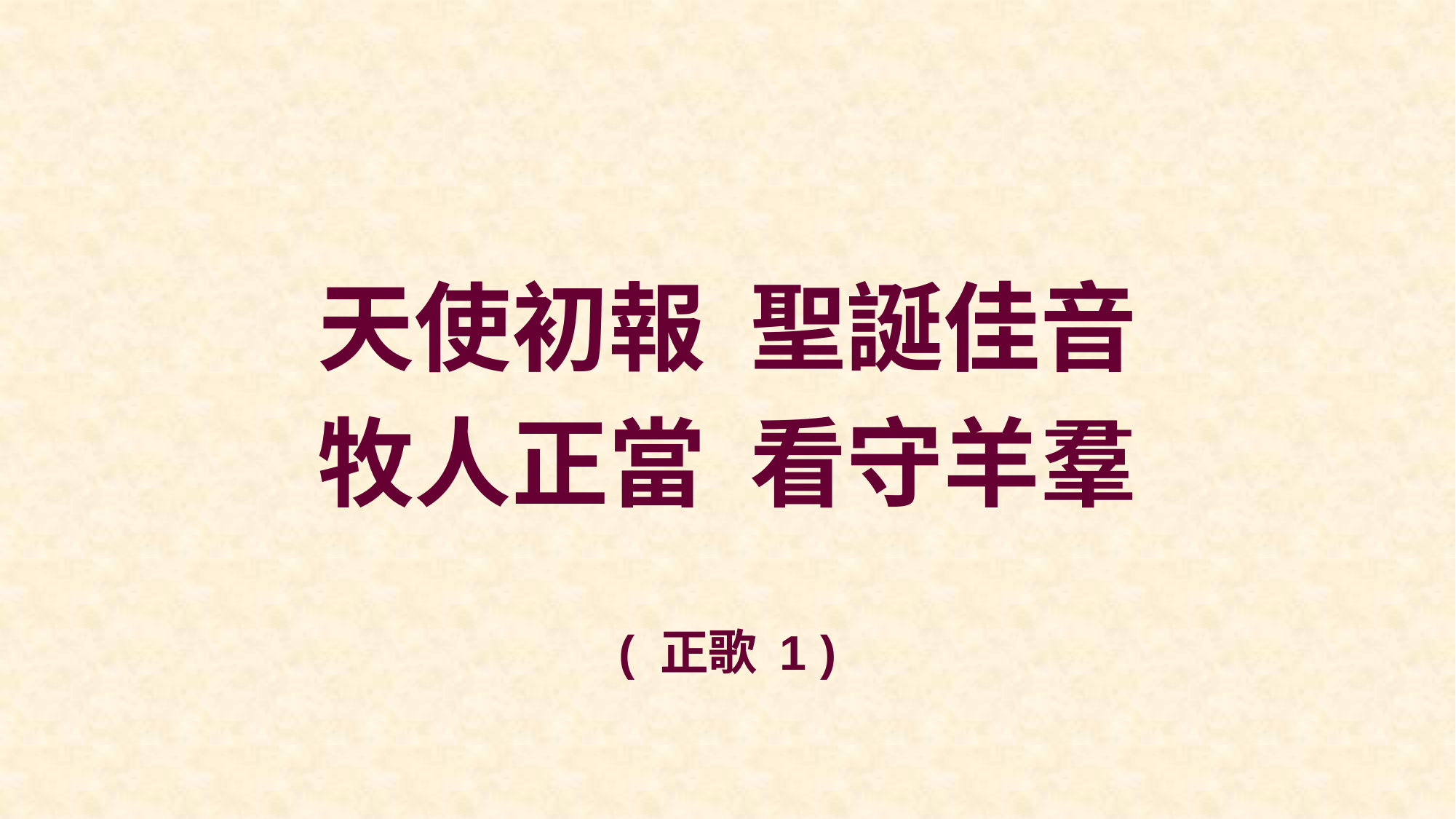

天使初報  聖誕佳音
牧人正當  看守羊羣
( 正歌 1 )